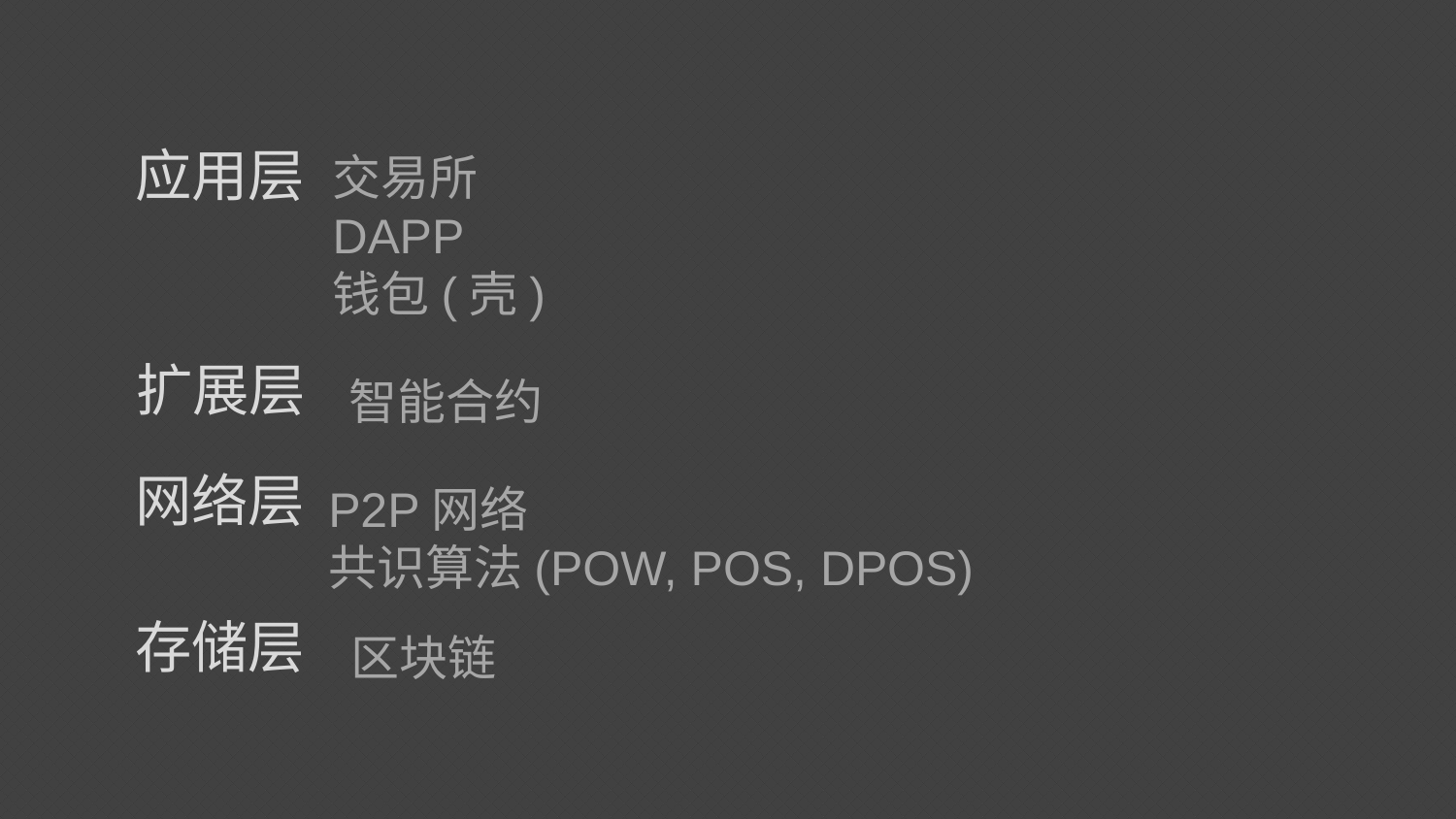

应用层
交易所
DAPP
钱包(壳)
扩展层
智能合约
网络层
P2P网络
共识算法(POW, POS, DPOS)
存储层
区块链